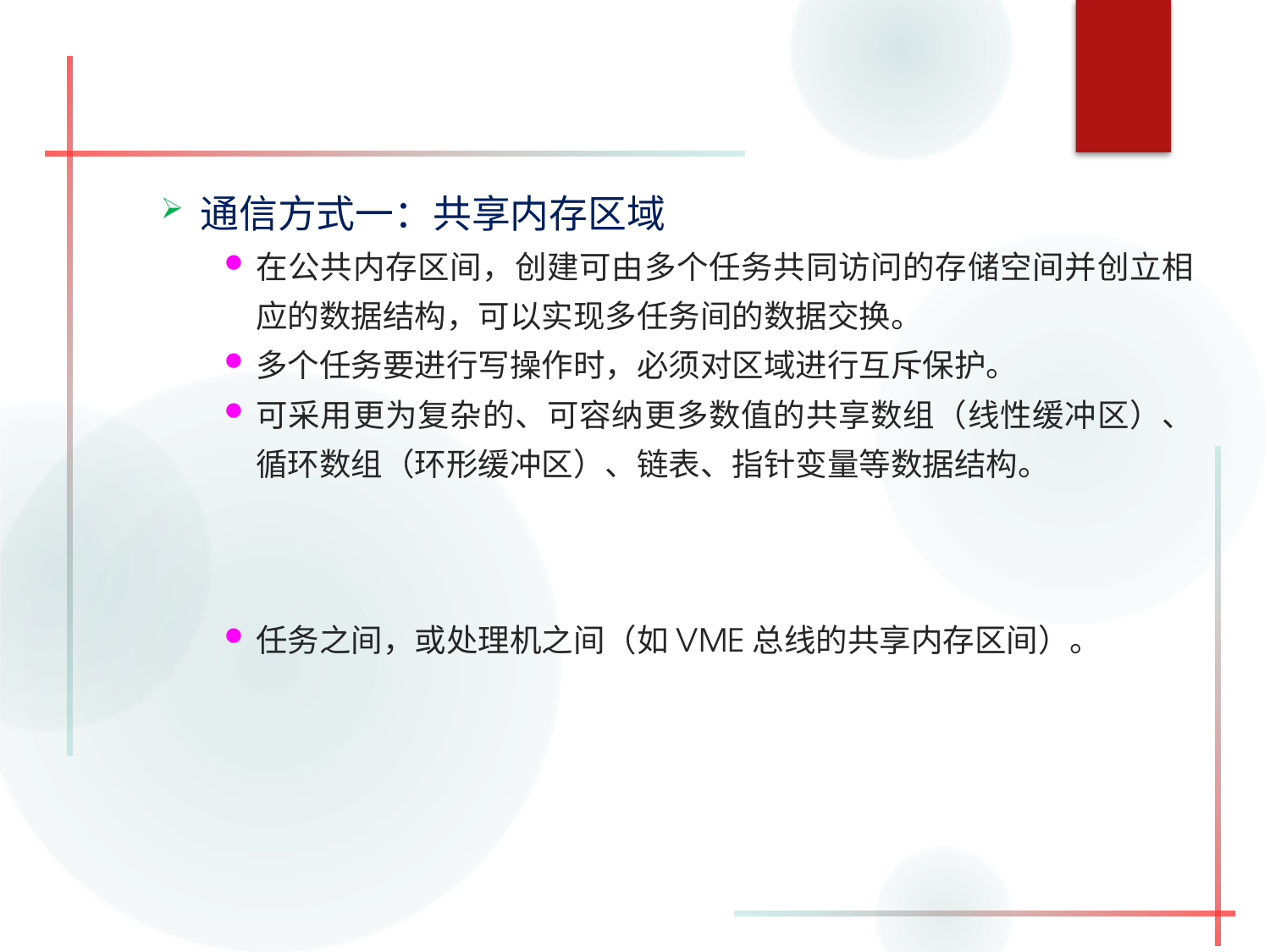

45
#
通信方式一：共享内存区域
在公共内存区间，创建可由多个任务共同访问的存储空间并创立相应的数据结构，可以实现多任务间的数据交换。
多个任务要进行写操作时，必须对区域进行互斥保护。
可采用更为复杂的、可容纳更多数值的共享数组（线性缓冲区）、循环数组（环形缓冲区）、链表、指针变量等数据结构。

任务之间，或处理机之间（如VME总线的共享内存区间）。